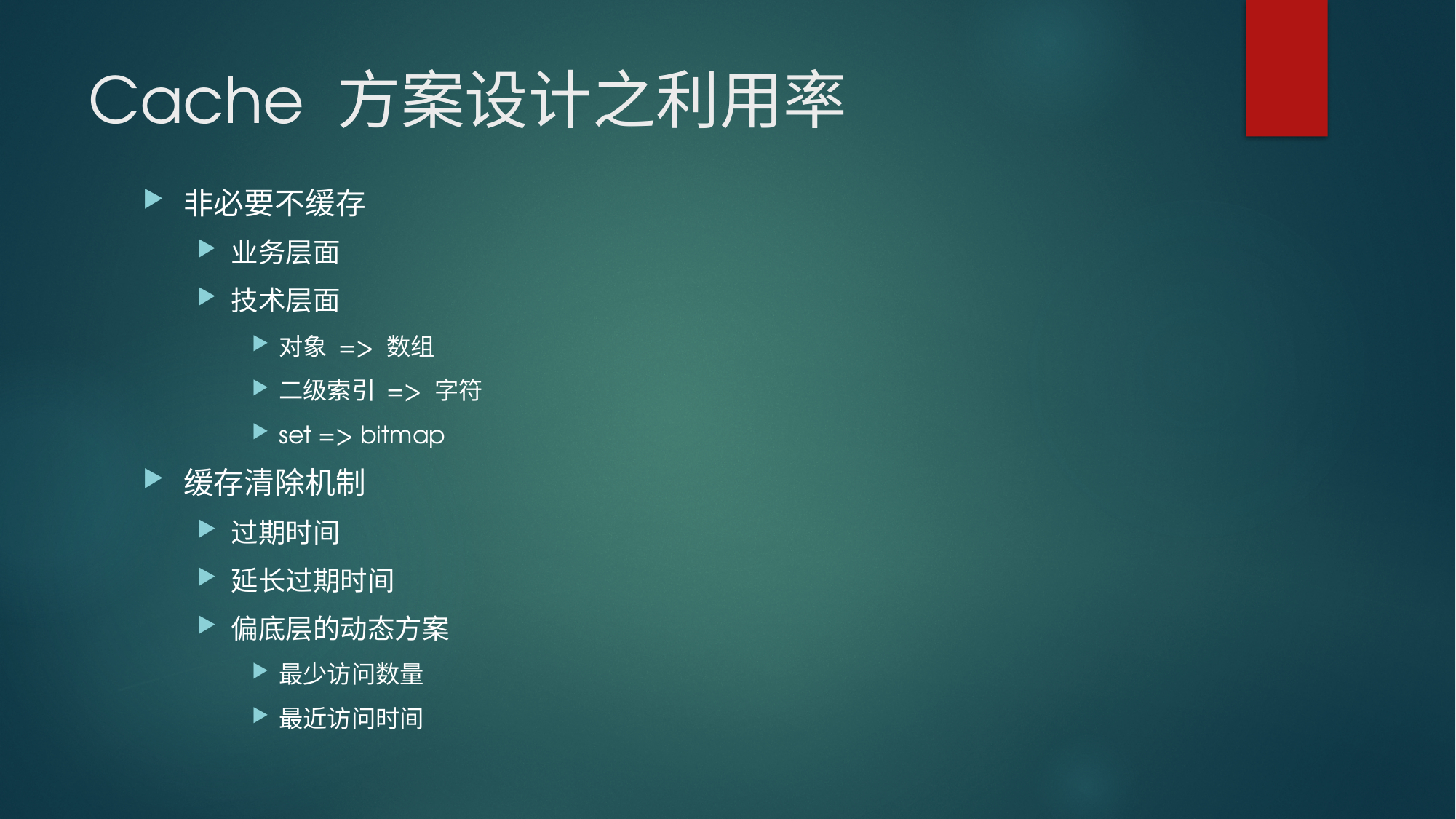

# Cache 方案设计之利用率
非必要不缓存
业务层面
技术层面
对象 => 数组
二级索引 => 字符
set => bitmap
缓存清除机制
过期时间
延长过期时间
偏底层的动态方案
最少访问数量
最近访问时间